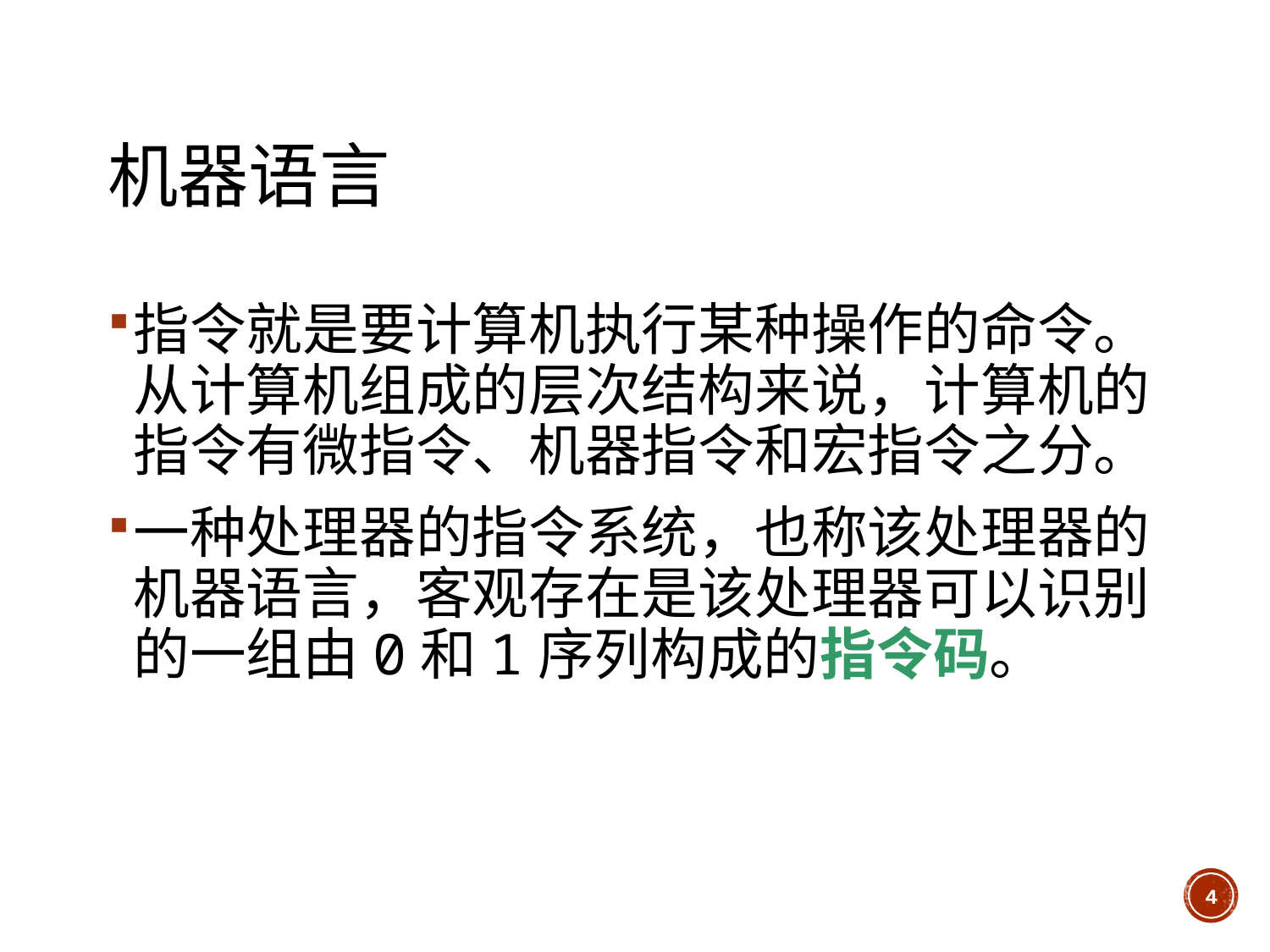

# 机器语言
指令就是要计算机执行某种操作的命令。从计算机组成的层次结构来说，计算机的指令有微指令、机器指令和宏指令之分。
一种处理器的指令系统，也称该处理器的机器语言，客观存在是该处理器可以识别的一组由0和1序列构成的指令码。
4